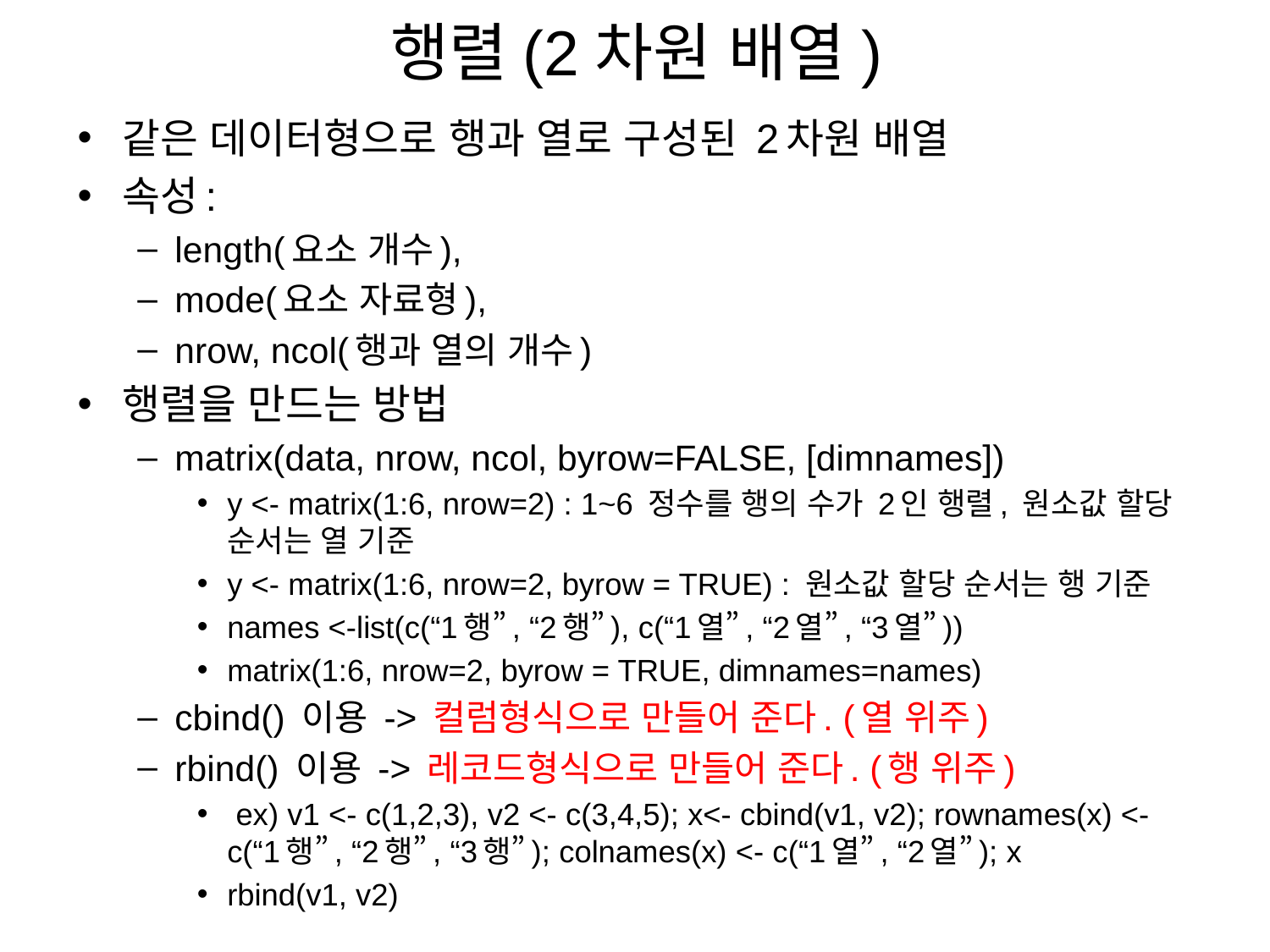

# 행렬(2차원 배열)
같은 데이터형으로 행과 열로 구성된 2차원 배열
속성:
length(요소 개수),
mode(요소 자료형),
nrow, ncol(행과 열의 개수)
행렬을 만드는 방법
matrix(data, nrow, ncol, byrow=FALSE, [dimnames])
y <- matrix(1:6, nrow=2) : 1~6 정수를 행의 수가 2인 행렬, 원소값 할당 순서는 열 기준
y <- matrix(1:6, nrow=2, byrow = TRUE) : 원소값 할당 순서는 행 기준
names <-list(c(“1행”, “2행”), c(“1열”, “2열”, “3열”))
matrix(1:6, nrow=2, byrow = TRUE, dimnames=names)
cbind() 이용 -> 컬럼형식으로 만들어 준다. (열 위주)
rbind() 이용 -> 레코드형식으로 만들어 준다. (행 위주)
 ex) v1 <- c(1,2,3), v2 <- c(3,4,5); x<- cbind(v1, v2); rownames(x) <- c(“1행”, “2행”, “3행”); colnames(x) <- c(“1열”, “2열”); x
rbind(v1, v2)